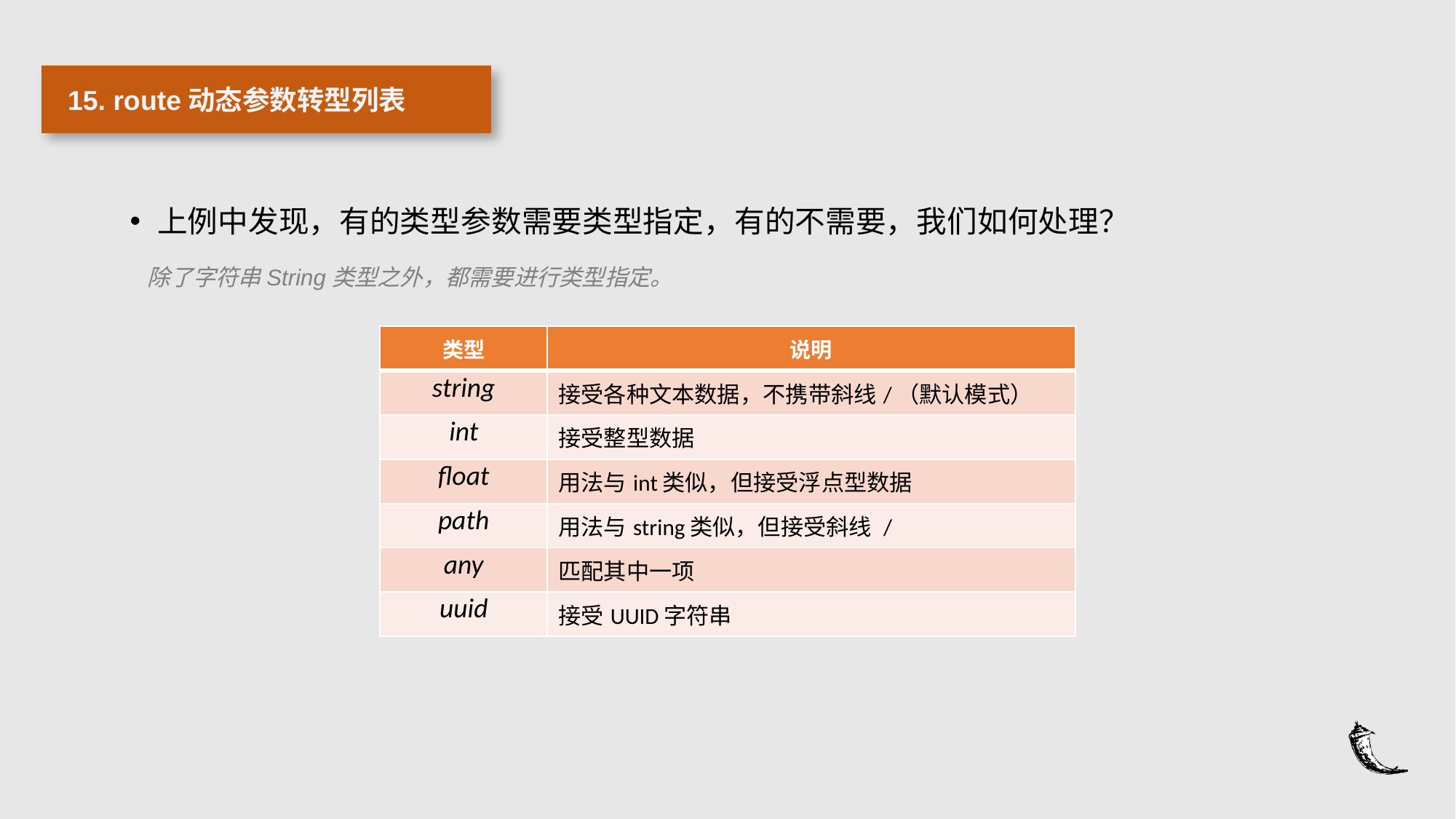

15. route动态参数转型列表
上例中发现，有的类型参数需要类型指定，有的不需要，我们如何处理？
除了字符串String类型之外，都需要进行类型指定。
| 类型 | 说明 |
| --- | --- |
| string | 接受各种文本数据，不携带斜线/（默认模式） |
| int | 接受整型数据 |
| float | 用法与int类似，但接受浮点型数据 |
| path | 用法与string类似，但接受斜线 / |
| any | 匹配其中一项 |
| uuid | 接受UUID字符串 |